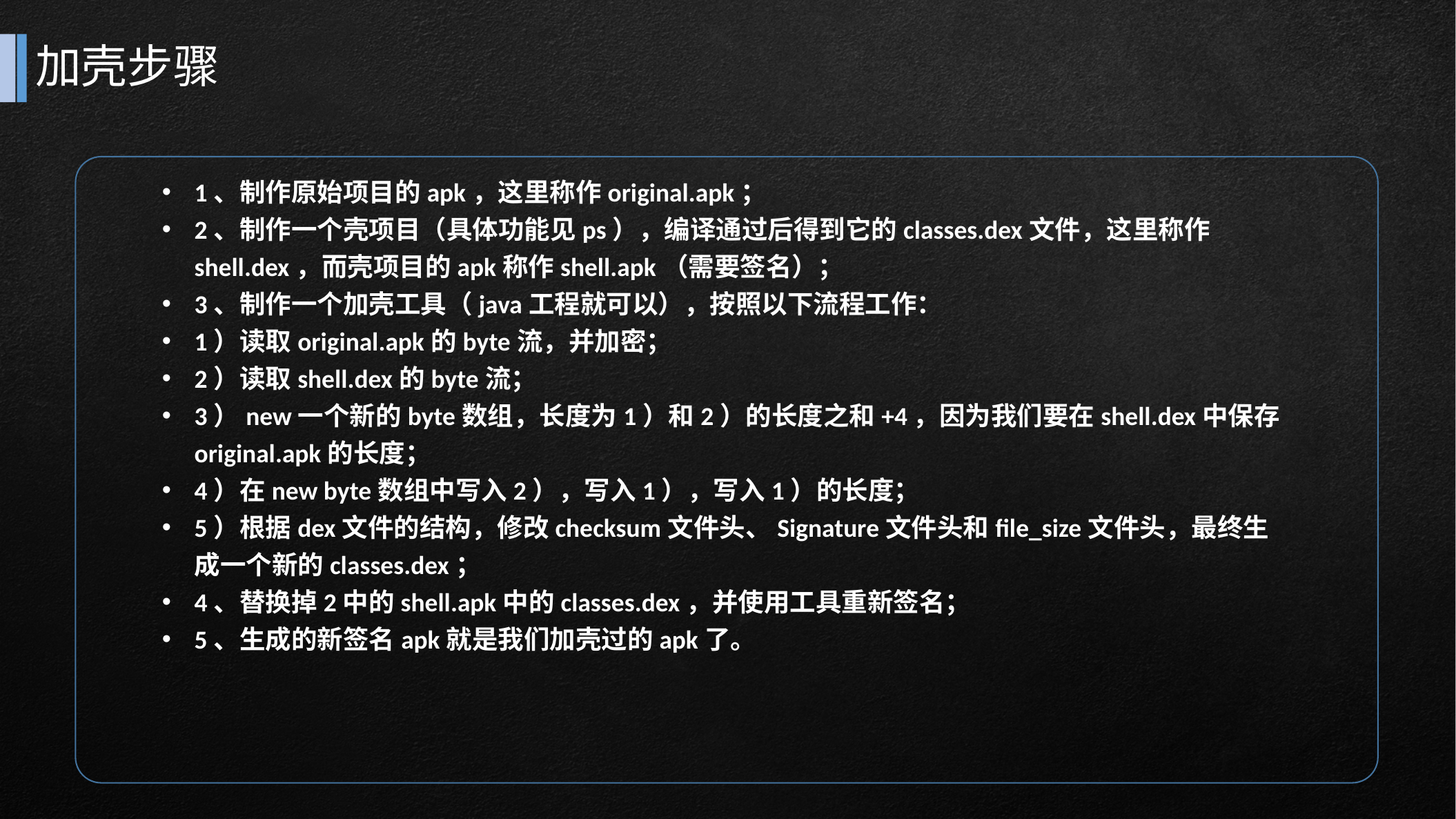

# 加壳步骤

1、制作原始项目的apk，这里称作original.apk；
2、制作一个壳项目（具体功能见ps），编译通过后得到它的classes.dex文件，这里称作shell.dex，而壳项目的apk称作shell.apk（需要签名）；
3、制作一个加壳工具（java工程就可以），按照以下流程工作：
1）读取original.apk的byte流，并加密；
2）读取shell.dex的byte流；
3）new一个新的byte数组，长度为1）和2）的长度之和+4，因为我们要在shell.dex中保存original.apk的长度；
4）在new byte数组中写入2），写入1），写入1）的长度；
5）根据dex文件的结构，修改checksum文件头、Signature文件头和file_size文件头，最终生成一个新的classes.dex；
4、替换掉2中的shell.apk中的classes.dex，并使用工具重新签名；
5、生成的新签名apk就是我们加壳过的apk了。